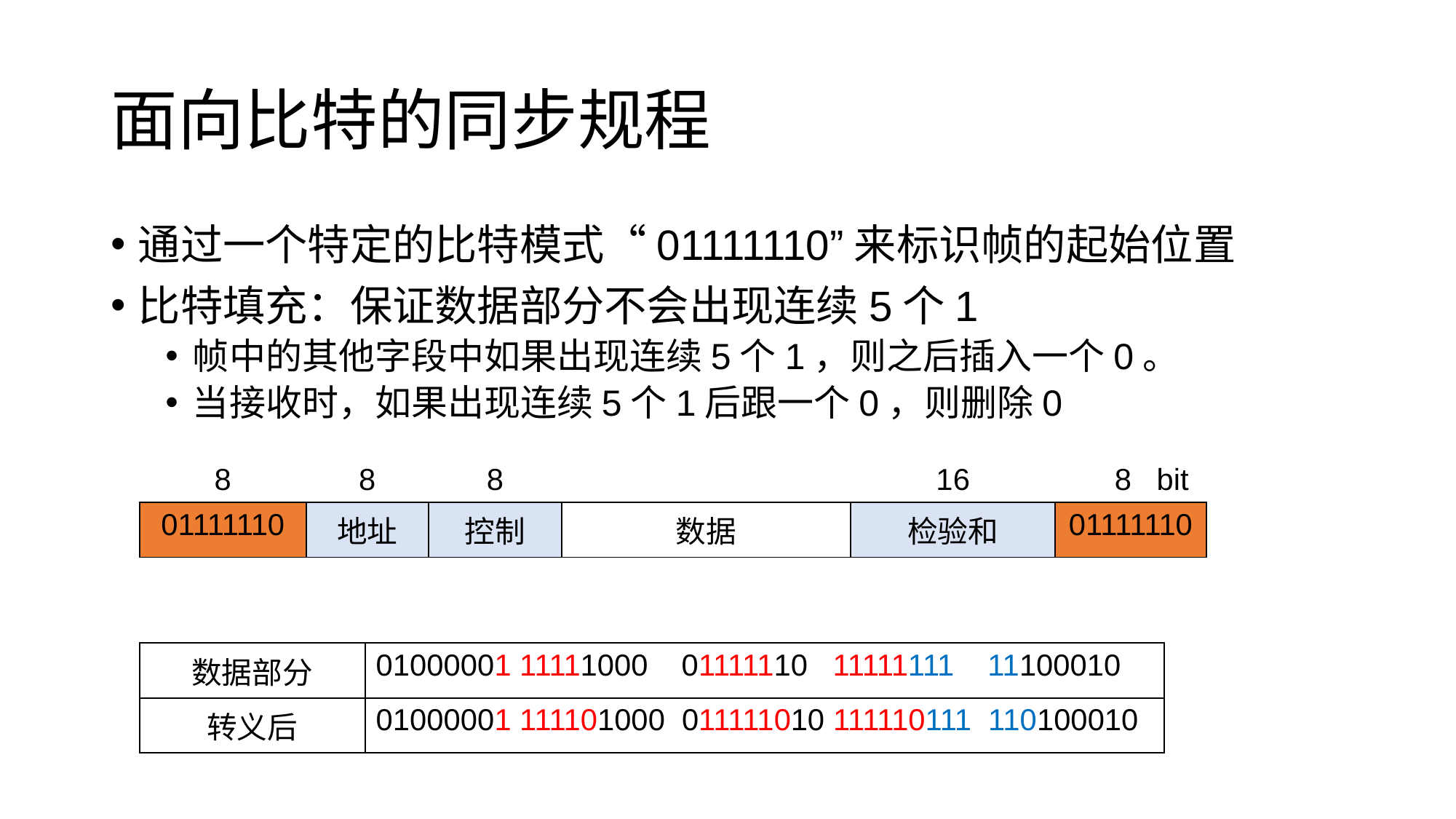

# 面向比特的同步规程
通过一个特定的比特模式“01111110”来标识帧的起始位置
比特填充：保证数据部分不会出现连续5个1
帧中的其他字段中如果出现连续5个1，则之后插入一个0。
当接收时，如果出现连续5个1后跟一个0，则删除0

| 8 | 8 | 8 |  | 16 | 8 bit |
| --- | --- | --- | --- | --- | --- |
| 01111110 | 地址 | 控制 | 数据 | 检验和 | 01111110 |
| 数据部分 | 01000001 11111000 01111110 11111111 11100010 |
| --- | --- |
| 转义后 | 01000001 111101000 011111010 111110111 110100010 |